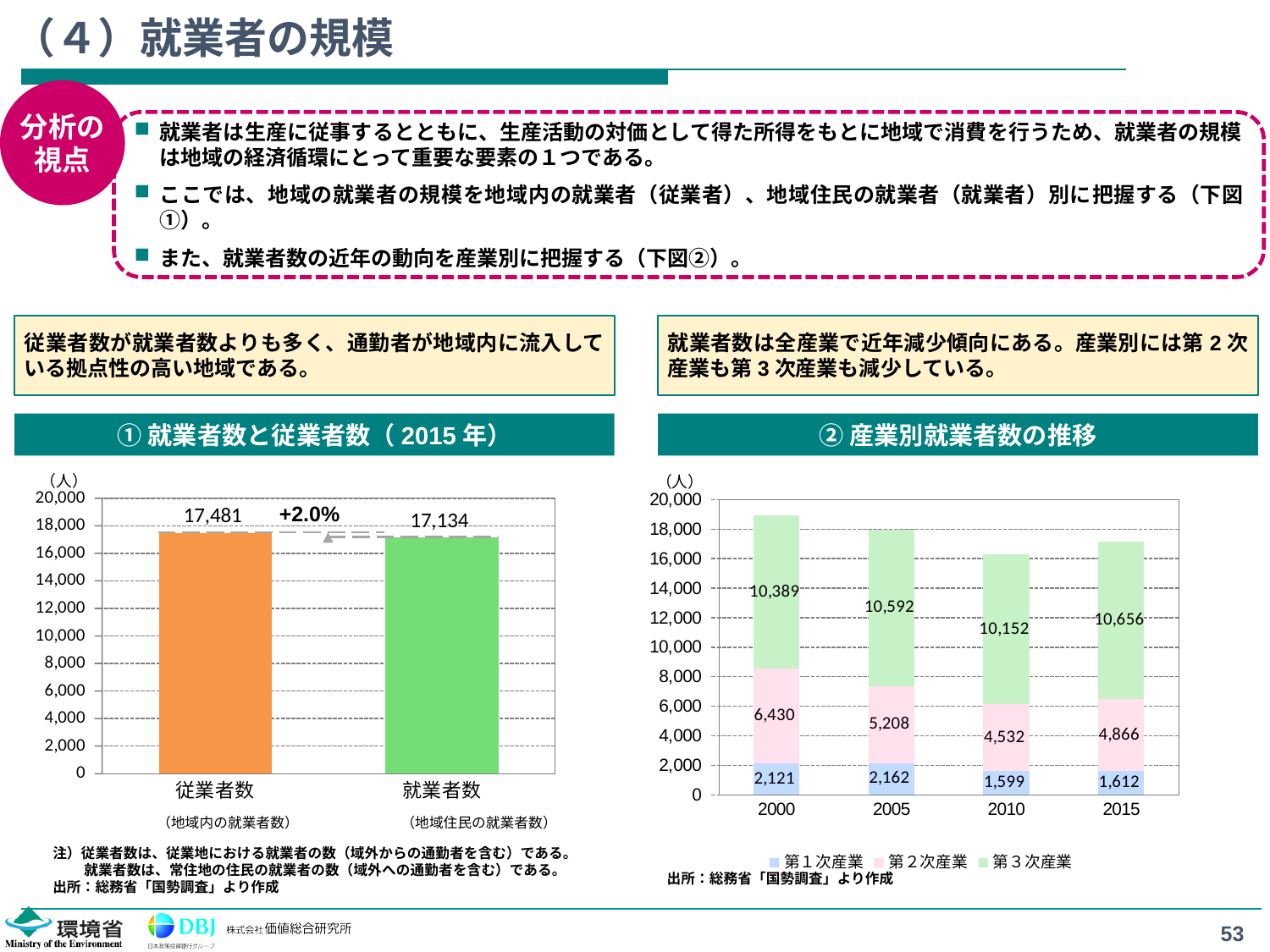

# （４）就業者の規模
分析の
視点
就業者は生産に従事するとともに、生産活動の対価として得た所得をもとに地域で消費を行うため、就業者の規模は地域の経済循環にとって重要な要素の１つである。
ここでは、地域の就業者の規模を地域内の就業者（従業者）、地域住民の就業者（就業者）別に把握する（下図①）。
また、就業者数の近年の動向を産業別に把握する（下図②）。
従業者数が就業者数よりも多く、通勤者が地域内に流入している拠点性の高い地域である。
就業者数は全産業で近年減少傾向にある。産業別には第2次産業も第3次産業も減少している。
①就業者数と従業者数（2015年）
②産業別就業者数の推移

### Chart

| Category | 第１次産業 | 第２次産業 | 第３次産業 |
|---|---|---|---|
| 2000 | 2121.448011828695 | 6430.357976448223 | 10389.194011723082 |
| 2005 | 2162.1855370515254 | 5207.715211802839 | 10592.099251145635 |
| 2010 | 1598.6509996924024 | 4531.514487849892 | 10151.834512457704 |
| 2015 | 1611.6088966930056 | 4865.915598478197 | 10656.475504828797 |

### Chart

| Category |  |
|---|---|
| 従業者数 | 17481.0 |
| 就業者数 | 17134.0 |
+2.0%
（地域内の就業者数）
（地域住民の就業者数）
注）従業者数は、従業地における就業者の数（域外からの通勤者を含む）である。
　　 就業者数は、常住地の住民の就業者の数（域外への通勤者を含む）である。
出所：総務省「国勢調査」より作成
出所：総務省「国勢調査」より作成
53